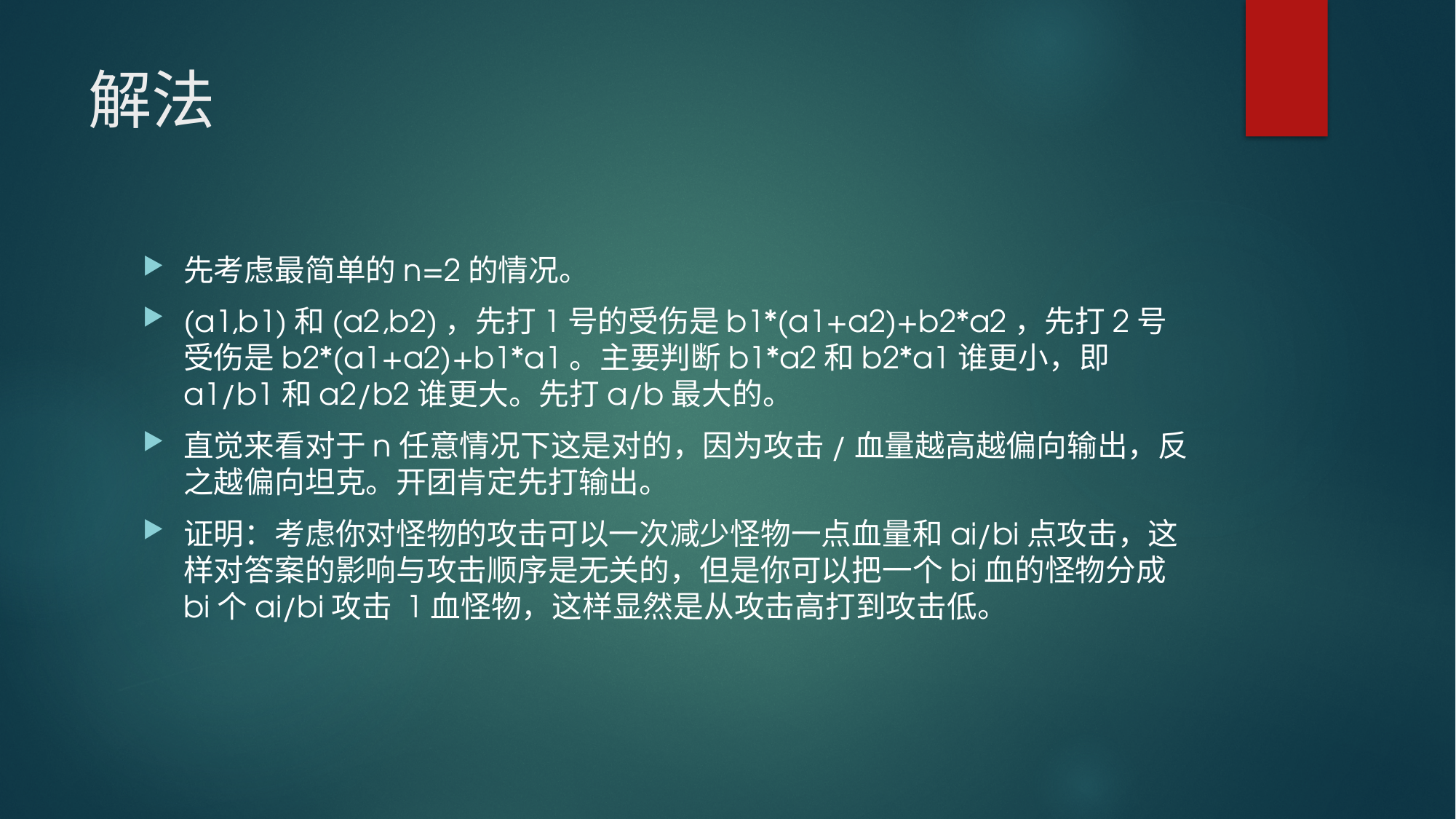

# 解法
先考虑最简单的n=2的情况。
(a1,b1)和(a2,b2)，先打1号的受伤是b1*(a1+a2)+b2*a2，先打2号受伤是b2*(a1+a2)+b1*a1。主要判断b1*a2和b2*a1谁更小，即a1/b1和a2/b2谁更大。先打a/b最大的。
直觉来看对于n任意情况下这是对的，因为攻击/血量越高越偏向输出，反之越偏向坦克。开团肯定先打输出。
证明：考虑你对怪物的攻击可以一次减少怪物一点血量和ai/bi点攻击，这样对答案的影响与攻击顺序是无关的，但是你可以把一个bi血的怪物分成bi个ai/bi攻击 1血怪物，这样显然是从攻击高打到攻击低。